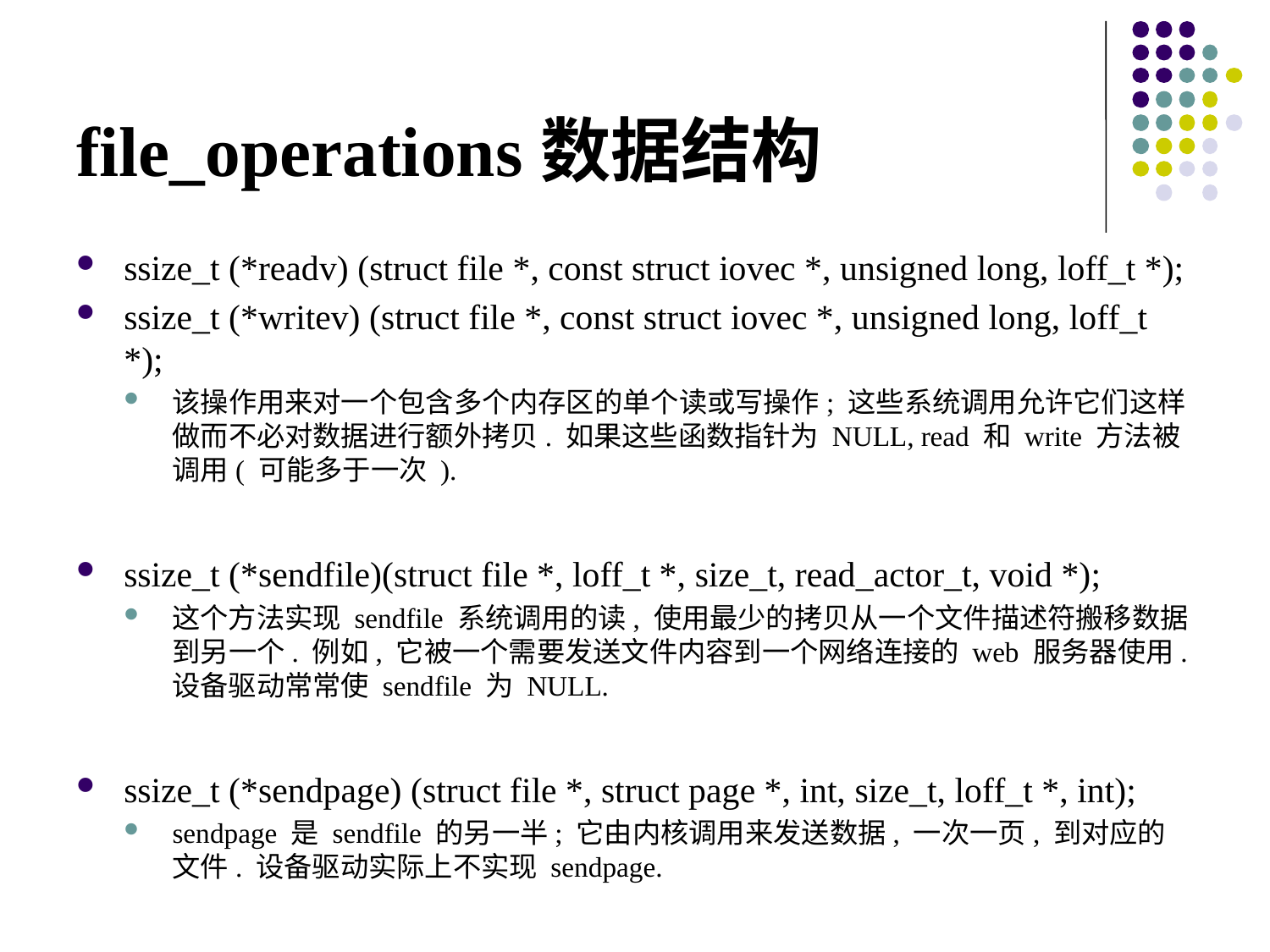

# file_operations数据结构
ssize_t (*readv) (struct file *, const struct iovec *, unsigned long, loff_t *);
ssize_t (*writev) (struct file *, const struct iovec *, unsigned long, loff_t *);
该操作用来对一个包含多个内存区的单个读或写操作; 这些系统调用允许它们这样做而不必对数据进行额外拷贝. 如果这些函数指针为 NULL, read 和 write 方法被调用( 可能多于一次 ).

ssize_t (*sendfile)(struct file *, loff_t *, size_t, read_actor_t, void *);
这个方法实现 sendfile 系统调用的读, 使用最少的拷贝从一个文件描述符搬移数据到另一个. 例如, 它被一个需要发送文件内容到一个网络连接的 web 服务器使用. 设备驱动常常使 sendfile 为 NULL.

ssize_t (*sendpage) (struct file *, struct page *, int, size_t, loff_t *, int);
sendpage 是 sendfile 的另一半; 它由内核调用来发送数据, 一次一页, 到对应的文件. 设备驱动实际上不实现 sendpage.